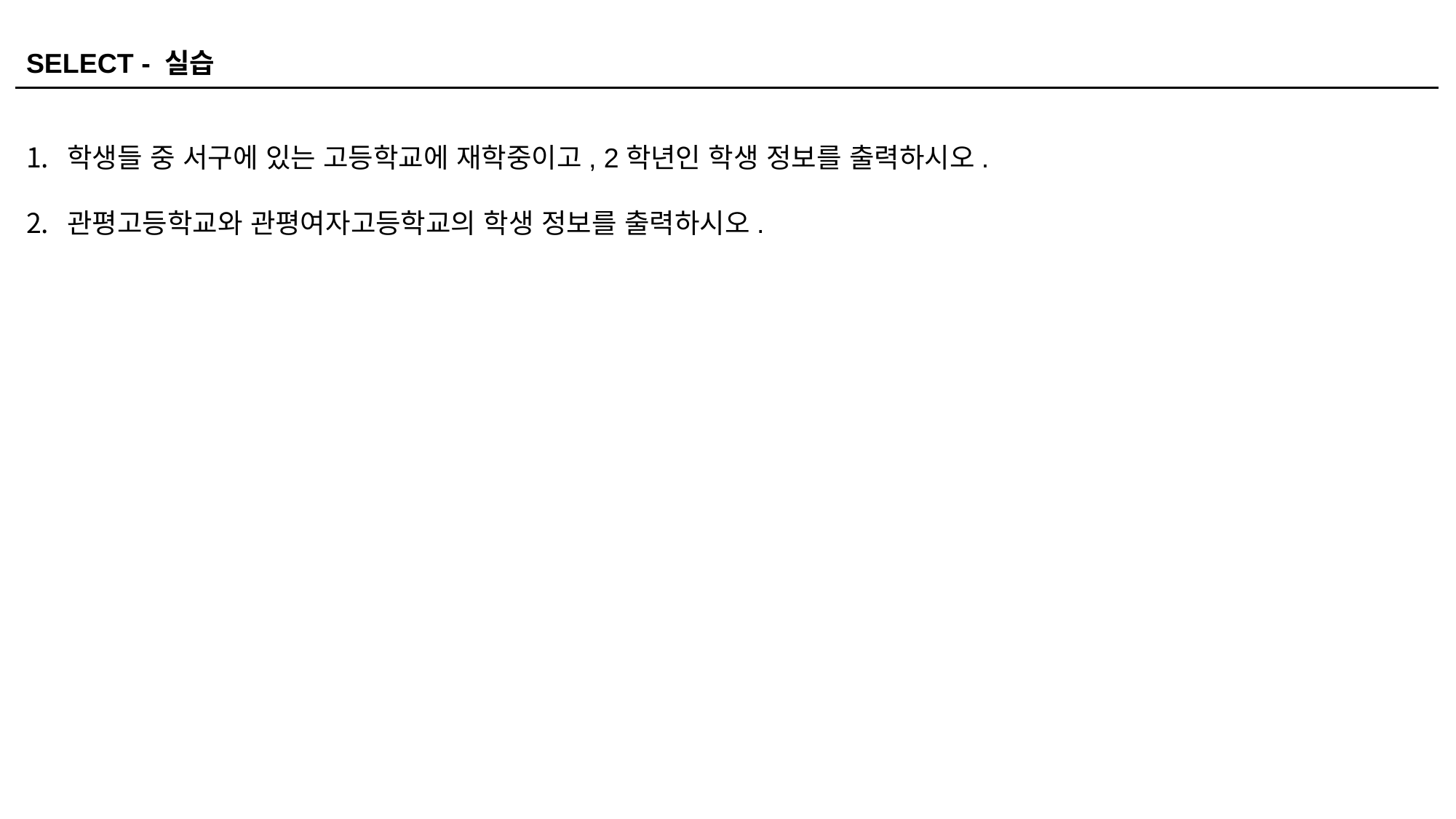

SELECT - 실습
학생들 중 서구에 있는 고등학교에 재학중이고, 2학년인 학생 정보를 출력하시오.

관평고등학교와 관평여자고등학교의 학생 정보를 출력하시오.